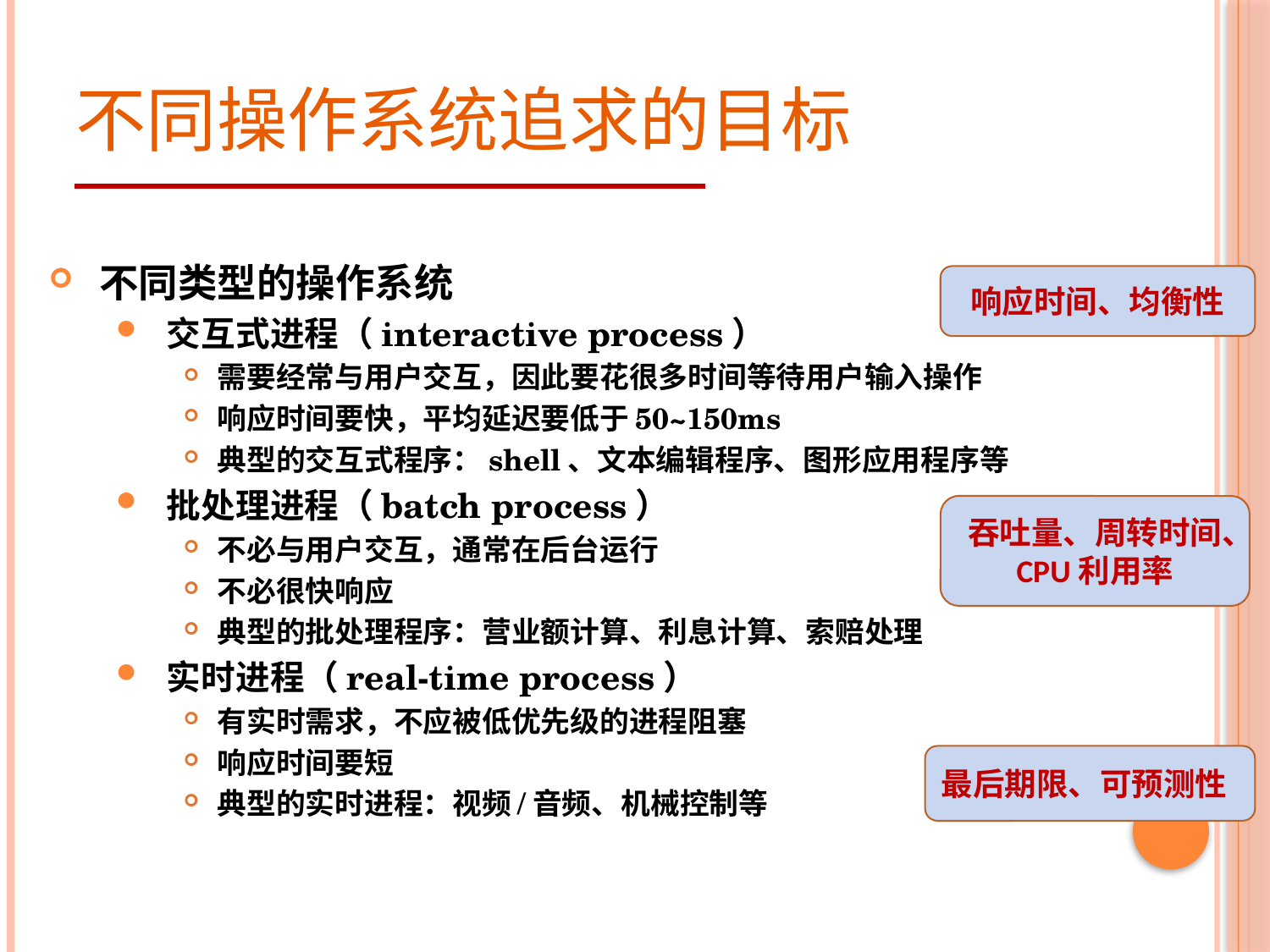

# 不同操作系统追求的目标
不同类型的操作系统
交互式进程（interactive process）
需要经常与用户交互，因此要花很多时间等待用户输入操作
响应时间要快，平均延迟要低于50~150ms
典型的交互式程序：shell、文本编辑程序、图形应用程序等
批处理进程（batch process）
不必与用户交互，通常在后台运行
不必很快响应
典型的批处理程序：营业额计算、利息计算、索赔处理
实时进程（real-time process）
有实时需求，不应被低优先级的进程阻塞
响应时间要短
典型的实时进程：视频/音频、机械控制等
响应时间、均衡性
吞吐量、周转时间、CPU利用率
最后期限、可预测性